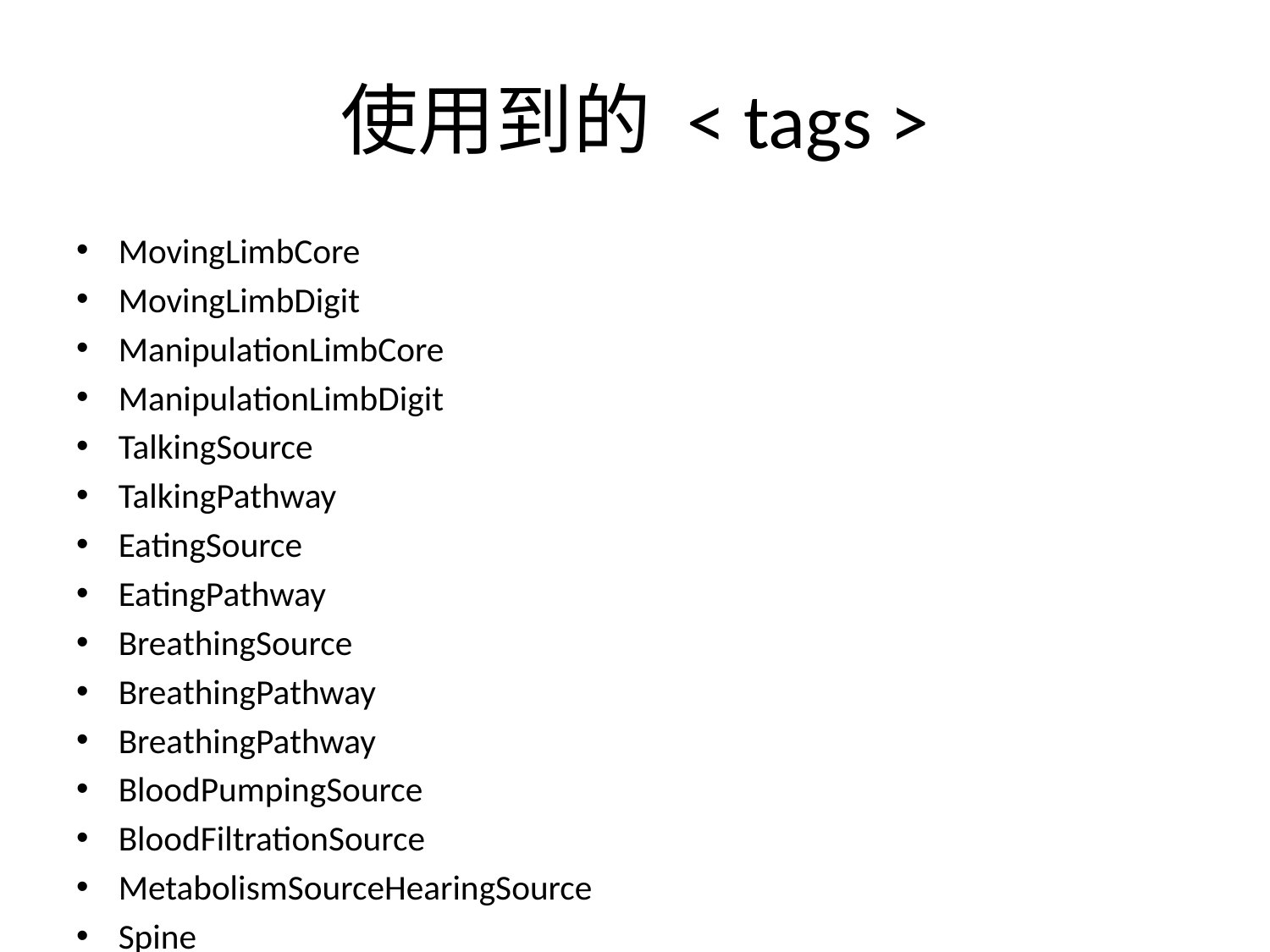

# 使用到的 < tags >
MovingLimbCore
MovingLimbDigit
ManipulationLimbCore
ManipulationLimbDigit
TalkingSource
TalkingPathway
EatingSource
EatingPathway
BreathingSource
BreathingPathway
BreathingPathway
BloodPumpingSource
BloodFiltrationSource
MetabolismSourceHearingSource
Spine